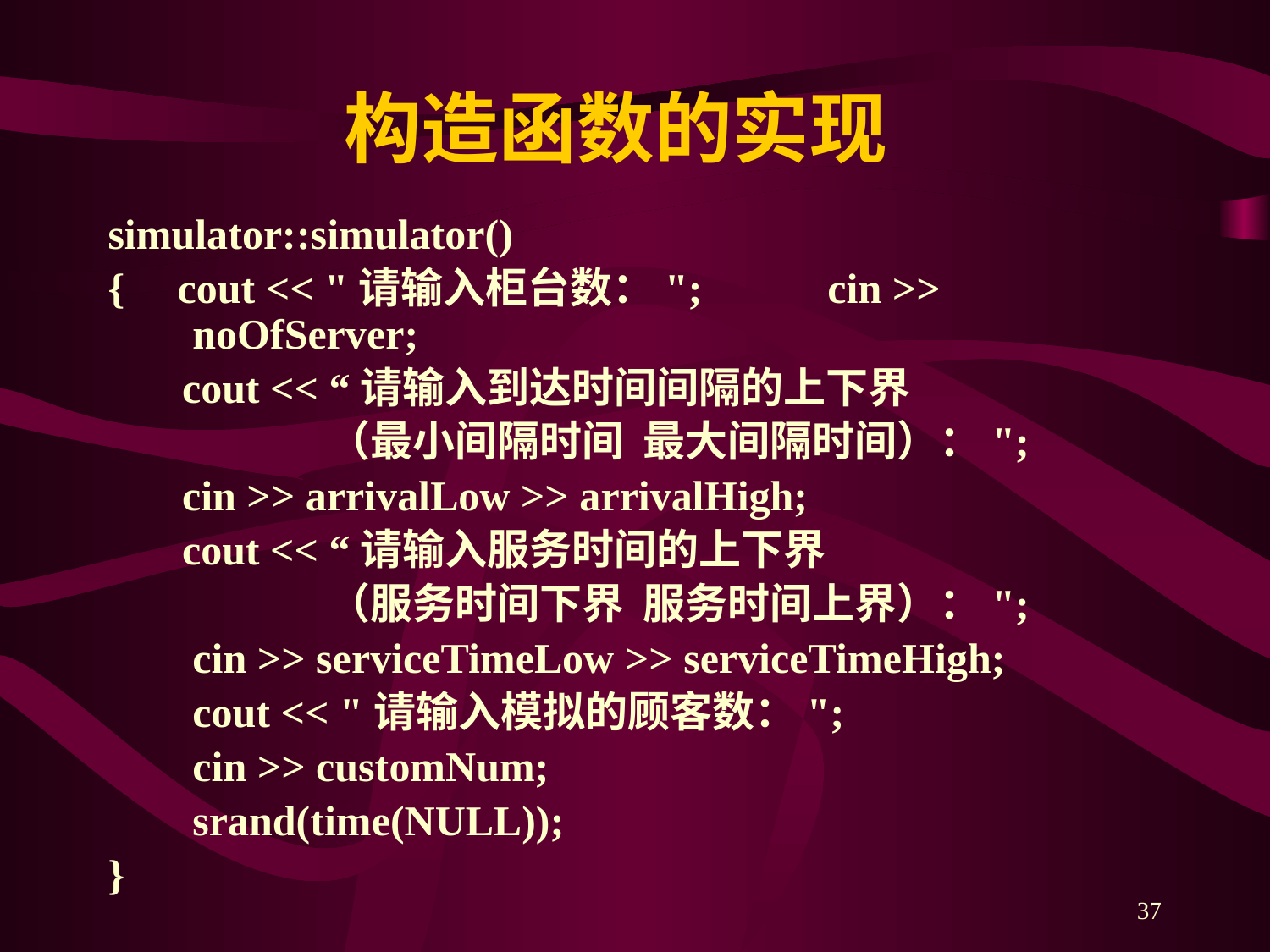

# 构造函数的实现
simulator::simulator()
{     cout << "请输入柜台数：";	cin >> noOfServer;
       cout << “请输入到达时间间隔的上下界
                      （最小间隔时间  最大间隔时间）：";
       cin >> arrivalLow >> arrivalHigh;
       cout << “请输入服务时间的上下界
                      （服务时间下界  服务时间上界）：";
	cin >> serviceTimeLow >> serviceTimeHigh;
	cout << "请输入模拟的顾客数：";
        cin >> customNum;
        srand(time(NULL));
}
37